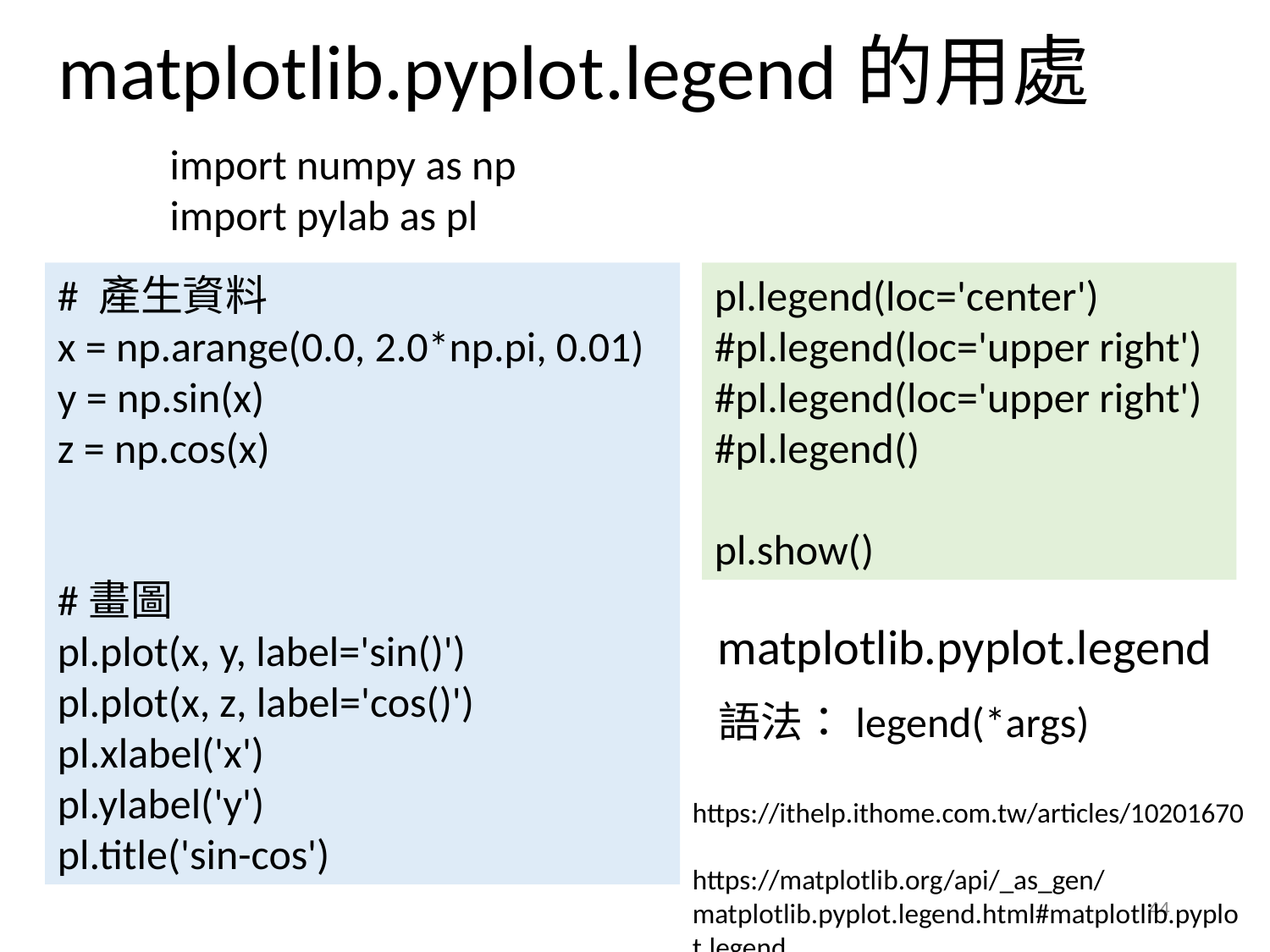

# matplotlib.pyplot.legend的用處
import numpy as np
import pylab as pl
# 產生資料
x = np.arange(0.0, 2.0*np.pi, 0.01)
y = np.sin(x)
z = np.cos(x)

#畫圖
pl.plot(x, y, label='sin()')
pl.plot(x, z, label='cos()')
pl.xlabel('x')
pl.ylabel('y')
pl.title('sin-cos')
pl.legend(loc='center')
#pl.legend(loc='upper right')
#pl.legend(loc='upper right')
#pl.legend()
pl.show()
matplotlib.pyplot.legend
語法：legend(*args)
https://ithelp.ithome.com.tw/articles/10201670

https://matplotlib.org/api/_as_gen/matplotlib.pyplot.legend.html#matplotlib.pyplot.legend
44